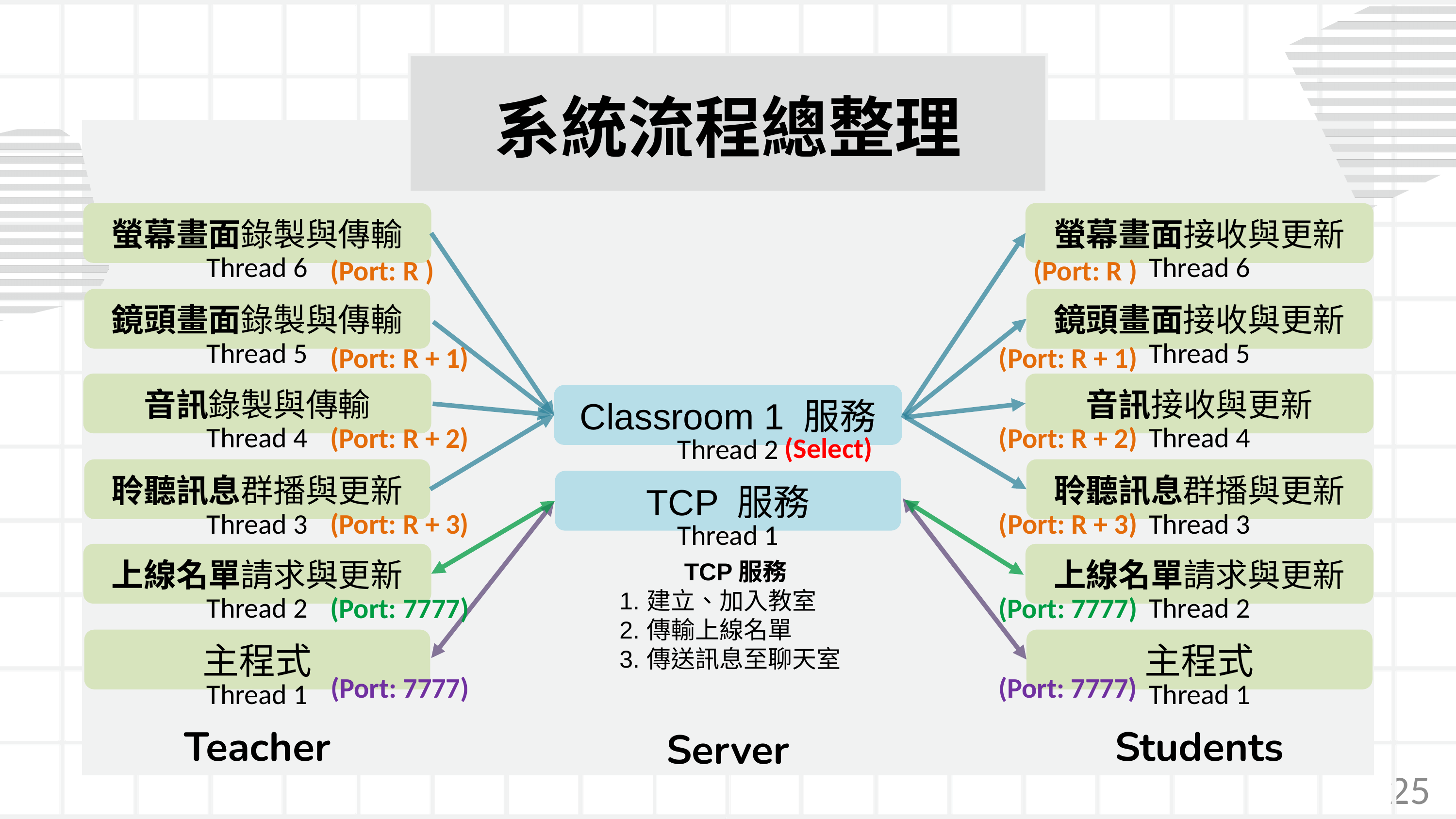

系統流程總整理

螢幕畫面錄製與傳輸
螢幕畫面接收與更新
Thread 6
Thread 6
(Port: R )
(Port: R )
鏡頭畫面錄製與傳輸
鏡頭畫面接收與更新
Thread 5
Thread 5
(Port: R + 1)
(Port: R + 1)
音訊錄製與傳輸
音訊接收與更新
Classroom 1 服務
Thread 4
Thread 4
(Port: R + 2)
(Port: R + 2)
(Select)
Thread 2
聆聽訊息群播與更新
聆聽訊息群播與更新
TCP 服務
(Port: R + 3)
(Port: R + 3)
Thread 3
Thread 3
Thread 1
上線名單請求與更新
上線名單請求與更新
TCP服務
建立、加入教室
傳輸上線名單
傳送訊息至聊天室
Thread 2
Thread 2
(Port: 7777)
(Port: 7777)
主程式
主程式
(Port: 7777)
(Port: 7777)
Thread 1
Thread 1
Students
Teacher
Server
25